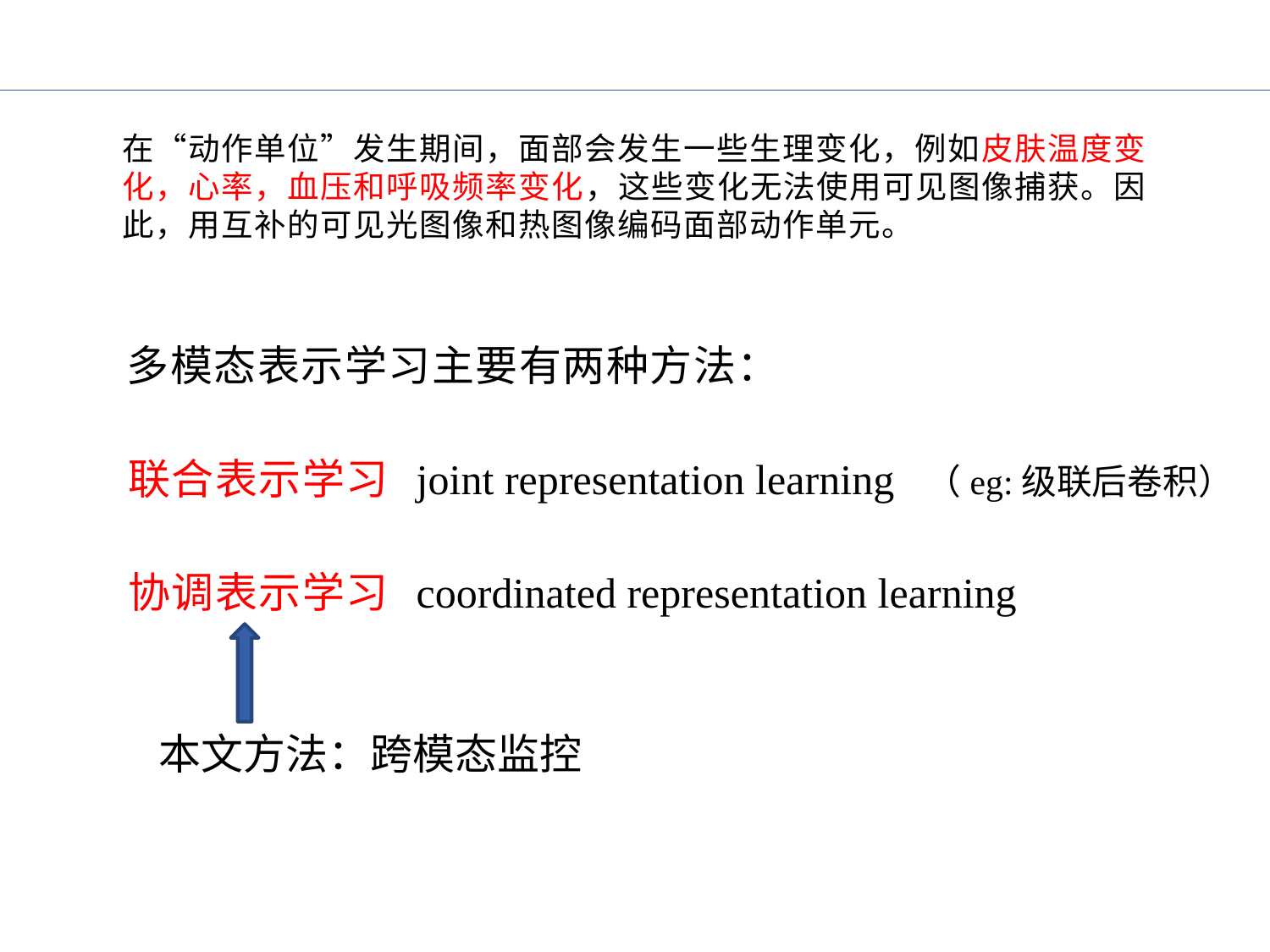

在“动作单位”发生期间，面部会发生一些生理变化，例如皮肤温度变化，心率，血压和呼吸频率变化，这些变化无法使用可见图像捕获。因此，用互补的可见光图像和热图像编码面部动作单元。
多模态表示学习主要有两种方法：
联合表示学习
 joint representation learning  （eg:级联后卷积）
协调表示学习
coordinated representation learning

本文方法：跨模态监控